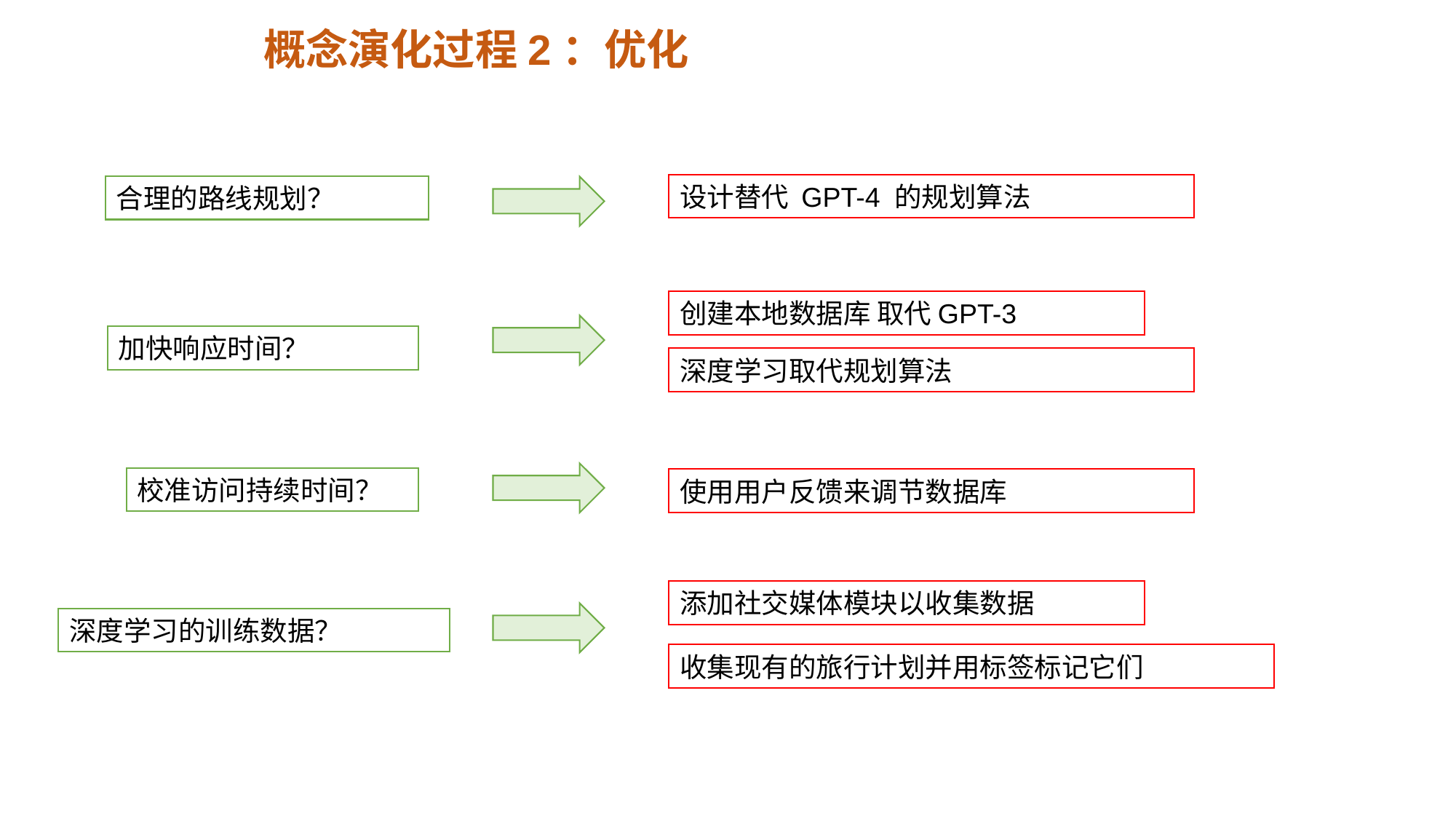

概念演化过程2：优化
设计替代 GPT-4 的规划算法
合理的路线规划？

创建本地数据库 取代GPT-3

加快响应时间？
深度学习取代规划算法

校准访问持续时间？
使用用户反馈来调节数据库
添加社交媒体模块以收集数据

深度学习的训练数据？
收集现有的旅行计划并用标签标记它们